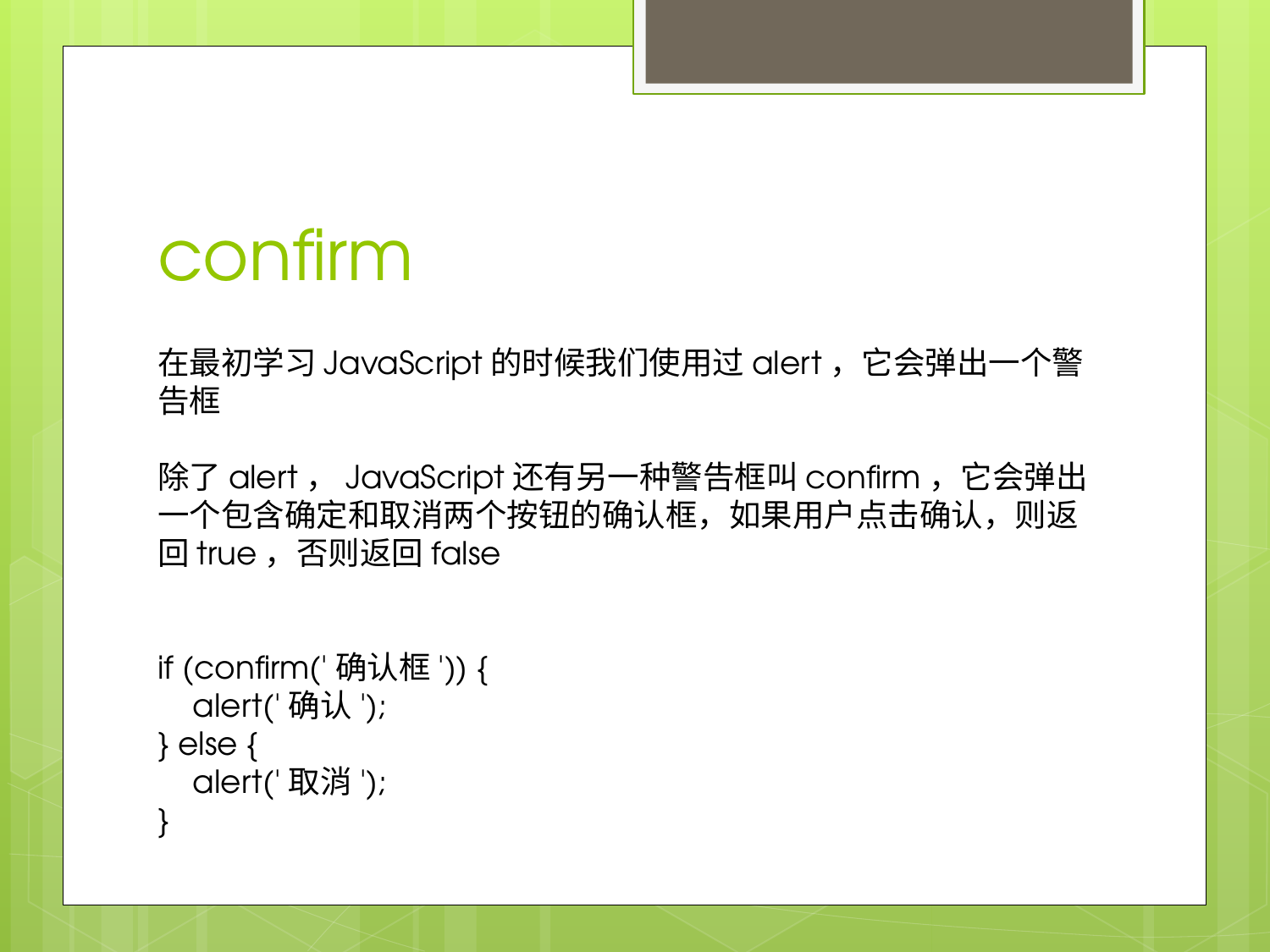

# confirm
在最初学习JavaScript的时候我们使用过alert，它会弹出一个警告框

除了alert，JavaScript还有另一种警告框叫confirm，它会弹出一个包含确定和取消两个按钮的确认框，如果用户点击确认，则返回true，否则返回false

if (confirm('确认框')) {
    alert('确认');
} else {
    alert('取消');
}